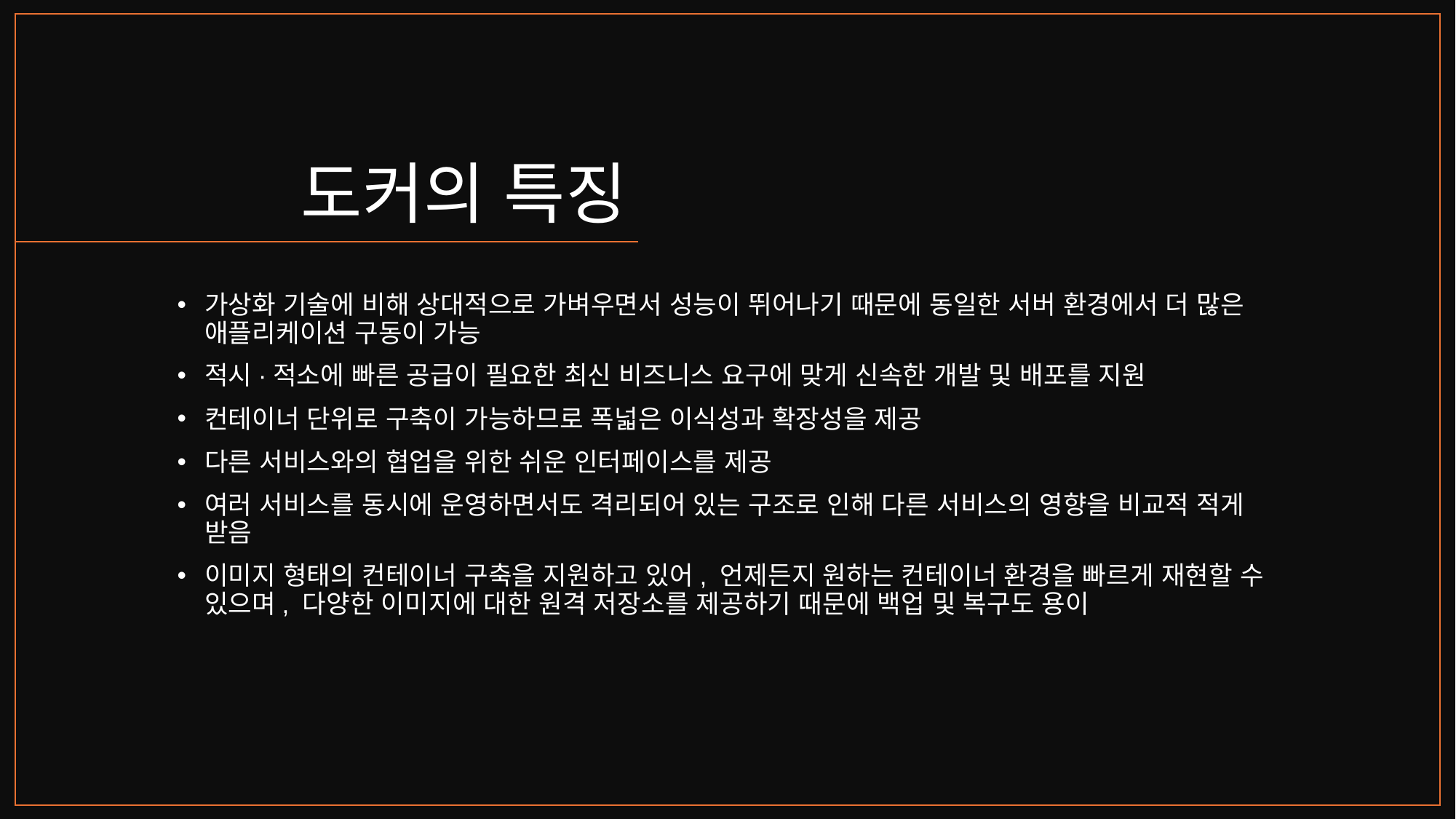

# 도커의 특징
가상화 기술에 비해 상대적으로 가벼우면서 성능이 뛰어나기 때문에 동일한 서버 환경에서 더 많은 애플리케이션 구동이 가능
적시·적소에 빠른 공급이 필요한 최신 비즈니스 요구에 맞게 신속한 개발 및 배포를 지원
컨테이너 단위로 구축이 가능하므로 폭넓은 이식성과 확장성을 제공
다른 서비스와의 협업을 위한 쉬운 인터페이스를 제공
여러 서비스를 동시에 운영하면서도 격리되어 있는 구조로 인해 다른 서비스의 영향을 비교적 적게 받음
이미지 형태의 컨테이너 구축을 지원하고 있어, 언제든지 원하는 컨테이너 환경을 빠르게 재현할 수 있으며, 다양한 이미지에 대한 원격 저장소를 제공하기 때문에 백업 및 복구도 용이